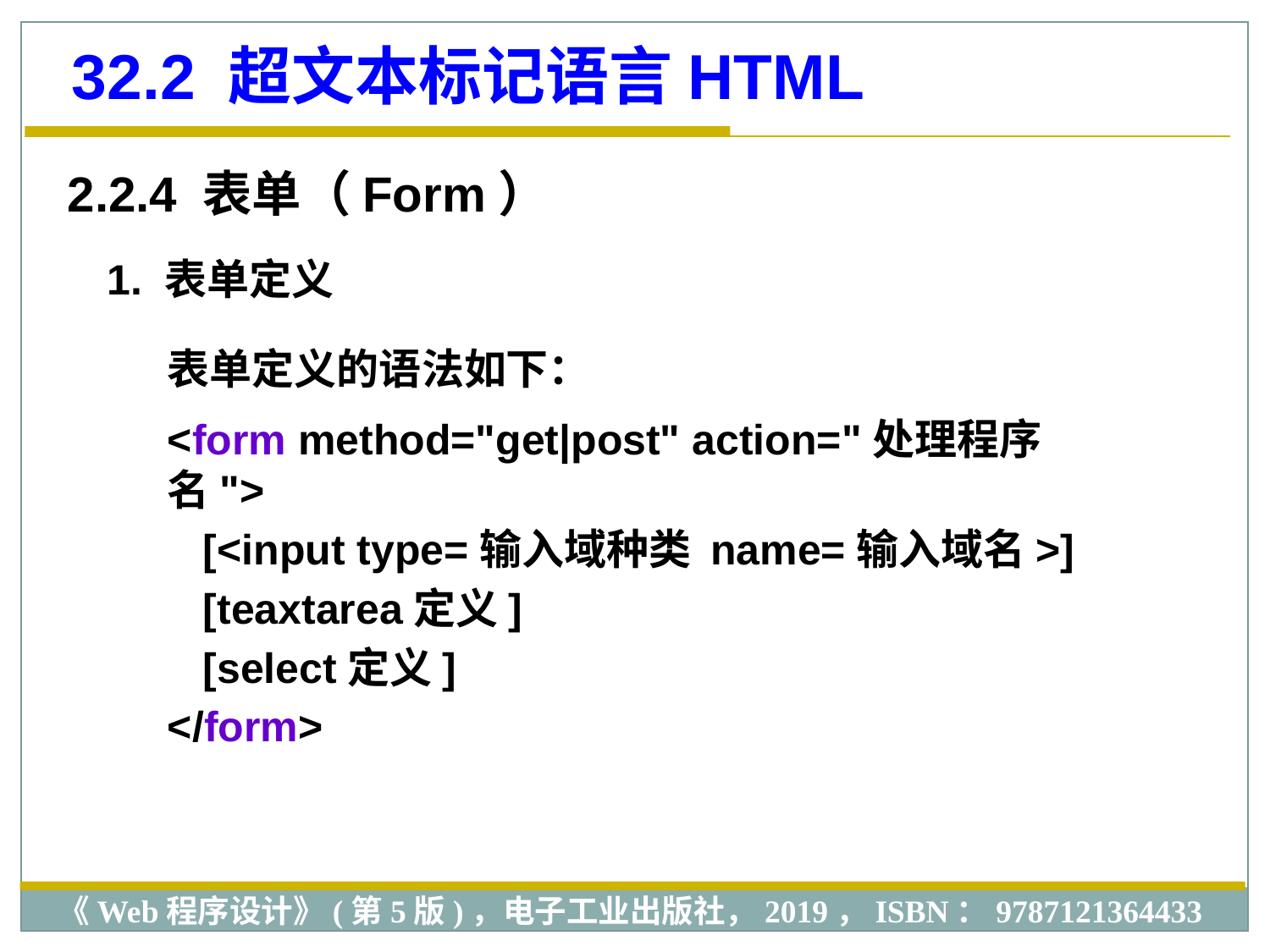

32.2 超文本标记语言HTML
2.2.4 表单（Form）
1. 表单定义

表单定义的语法如下：
<form method="get|post" action="处理程序名">
   [<input type=输入域种类 name=输入域名>]
   [teaxtarea定义]
   [select定义]
</form>